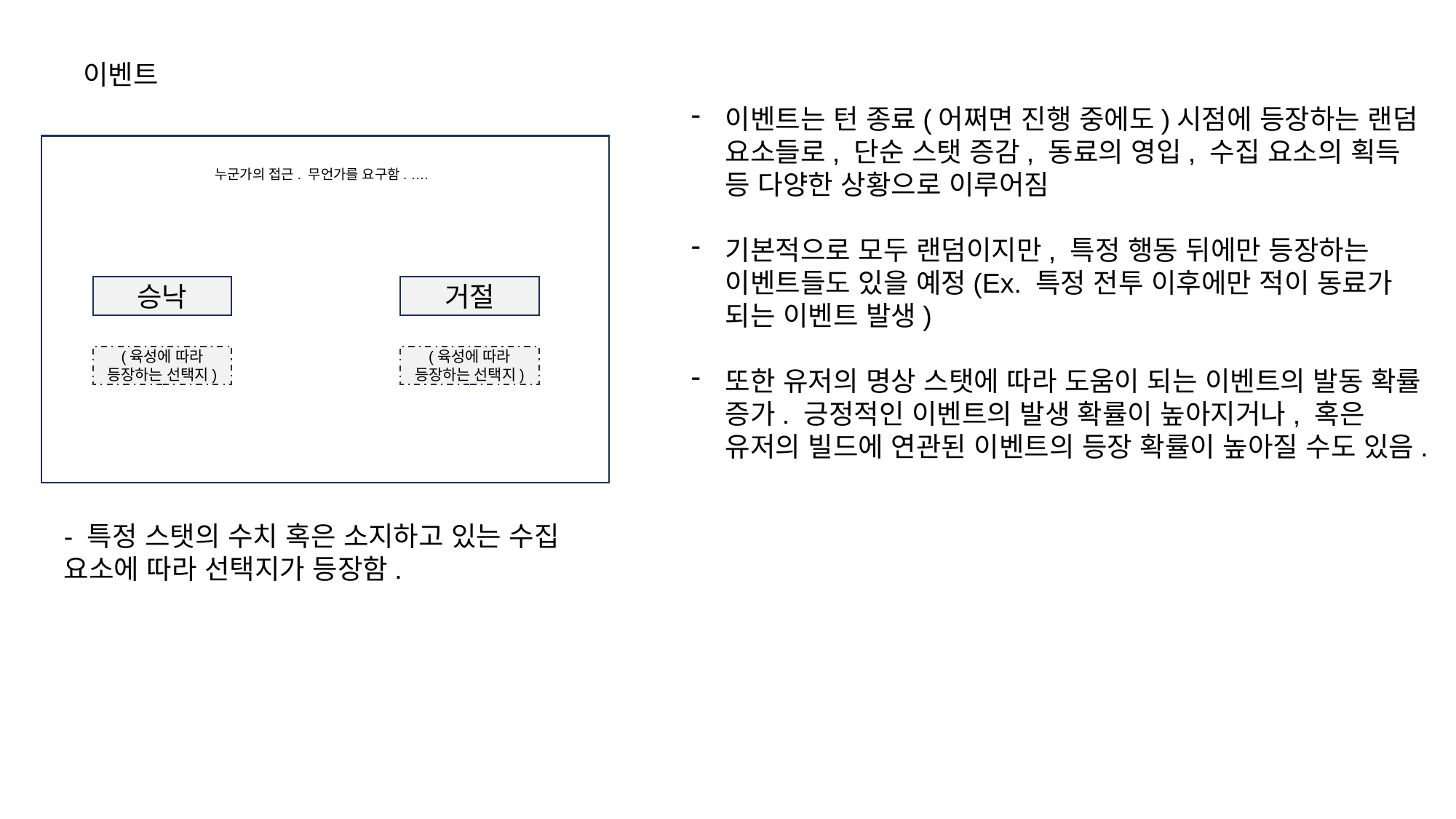

이벤트
이벤트는 턴 종료(어쩌면 진행 중에도)시점에 등장하는 랜덤 요소들로, 단순 스탯 증감, 동료의 영입, 수집 요소의 획득 등 다양한 상황으로 이루어짐

기본적으로 모두 랜덤이지만, 특정 행동 뒤에만 등장하는 이벤트들도 있을 예정(Ex. 특정 전투 이후에만 적이 동료가 되는 이벤트 발생)

또한 유저의 명상 스탯에 따라 도움이 되는 이벤트의 발동 확률 증가. 긍정적인 이벤트의 발생 확률이 높아지거나, 혹은 유저의 빌드에 연관된 이벤트의 등장 확률이 높아질 수도 있음.

누군가의 접근. 무언가를 요구함. ….
승낙
거절
(육성에 따라 등장하는 선택지)
(육성에 따라 등장하는 선택지)
- 특정 스탯의 수치 혹은 소지하고 있는 수집 요소에 따라 선택지가 등장함.